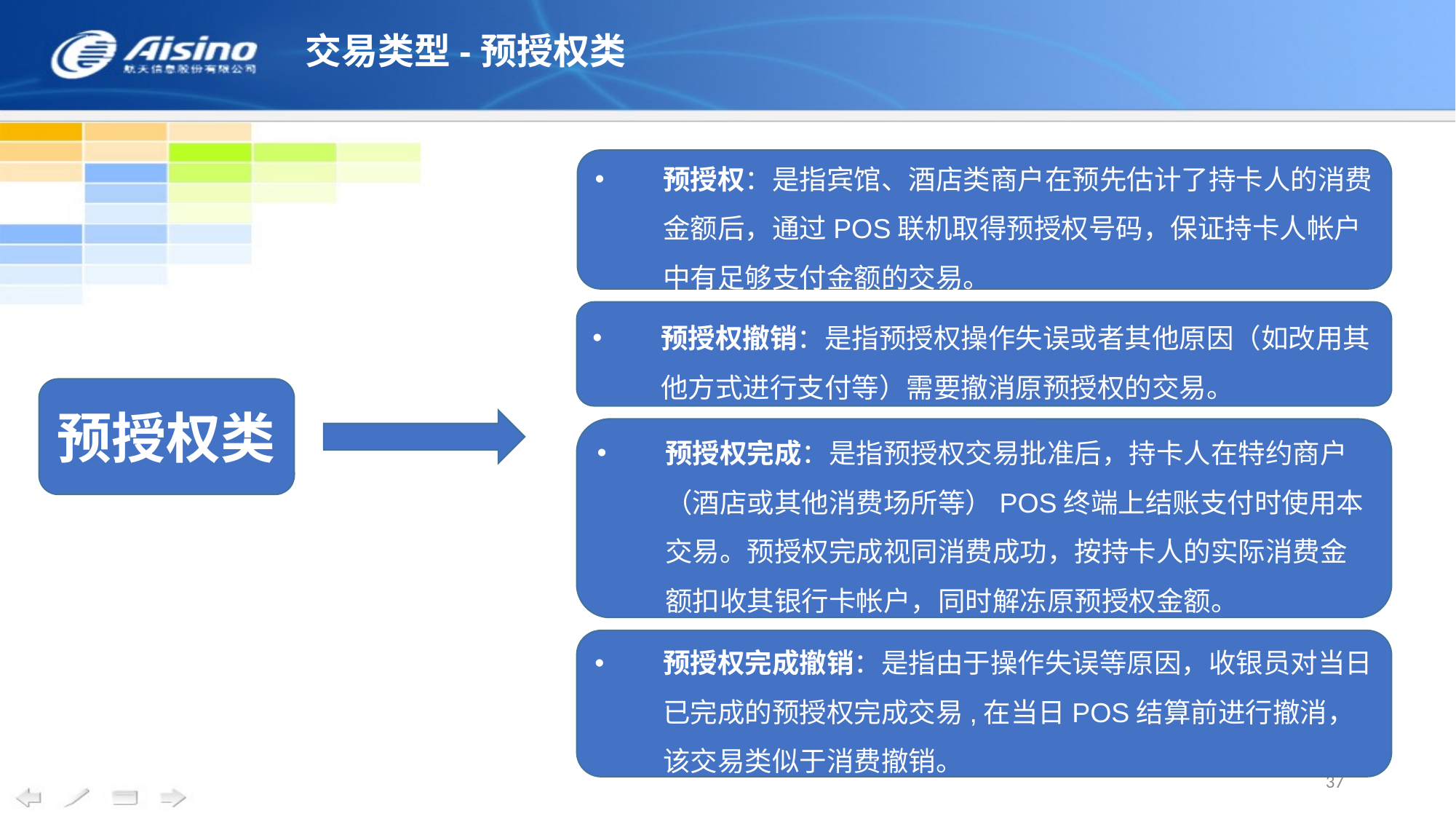

交易类型-预授权类
预授权：是指宾馆、酒店类商户在预先估计了持卡人的消费金额后，通过POS联机取得预授权号码，保证持卡人帐户中有足够支付金额的交易。
预授权撤销：是指预授权操作失误或者其他原因（如改用其他方式进行支付等）需要撤消原预授权的交易。
预授权类

预授权完成：是指预授权交易批准后，持卡人在特约商户（酒店或其他消费场所等）POS终端上结账支付时使用本交易。预授权完成视同消费成功，按持卡人的实际消费金额扣收其银行卡帐户，同时解冻原预授权金额。
预授权完成撤销：是指由于操作失误等原因，收银员对当日已完成的预授权完成交易,在当日POS结算前进行撤消，该交易类似于消费撤销。
37